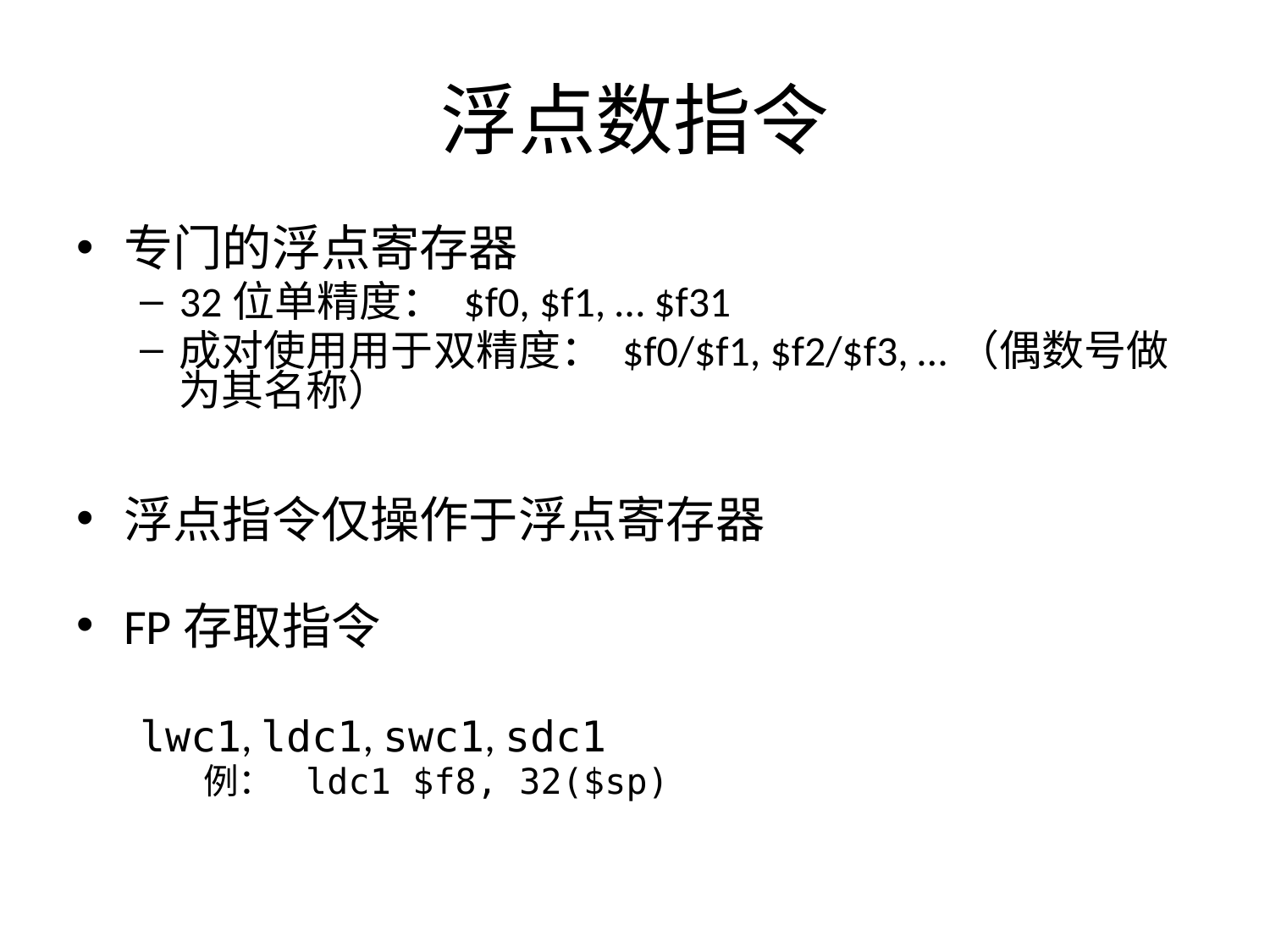

# 浮点数指令
专门的浮点寄存器
32位单精度： $f0, $f1, … $f31
成对使用用于双精度： $f0/$f1, $f2/$f3, …（偶数号做为其名称）

浮点指令仅操作于浮点寄存器

FP存取指令

lwc1, ldc1, swc1, sdc1
例：   ldc1 $f8, 32($sp)